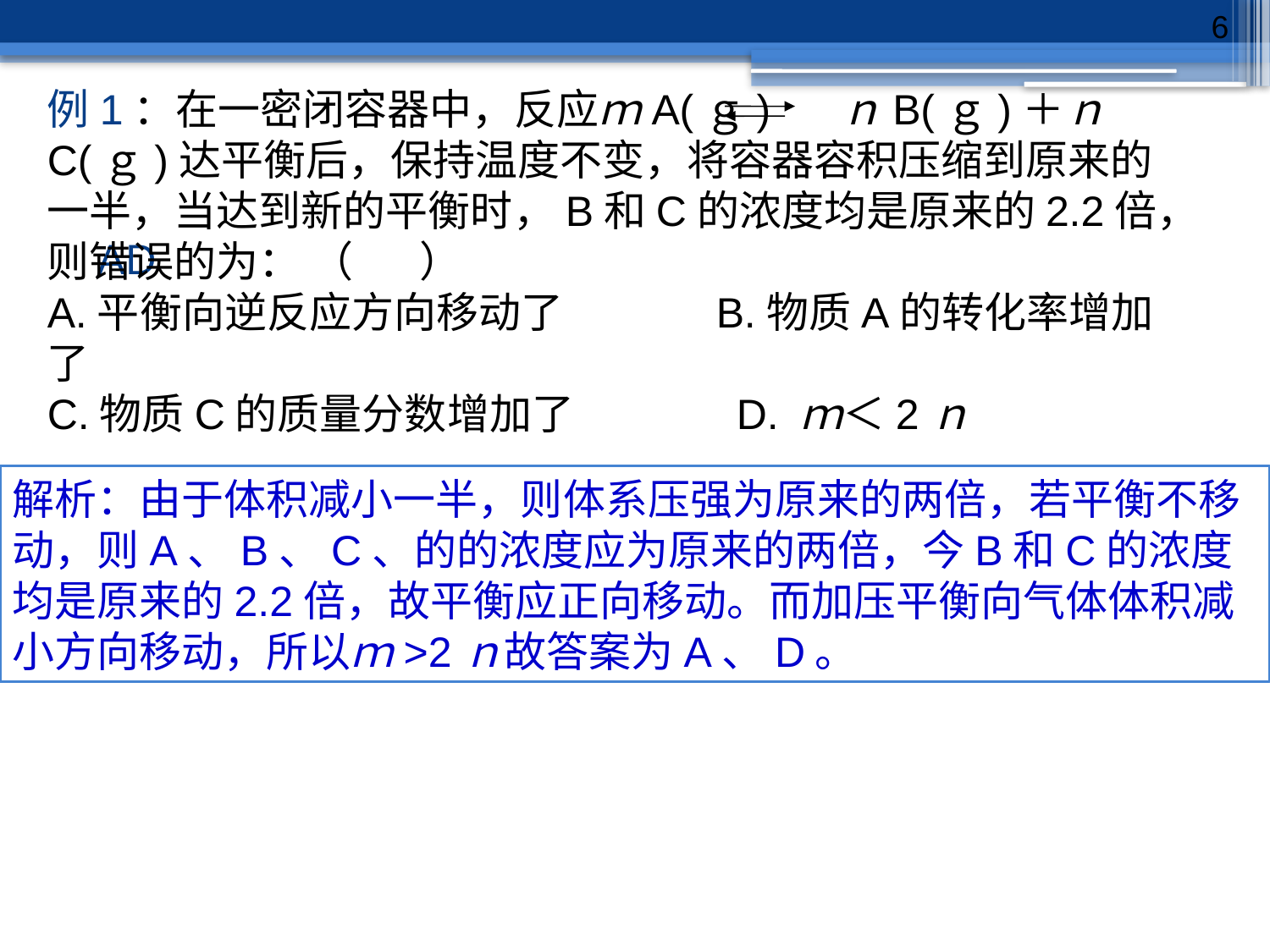

6
例1：在一密闭容器中，反应ｍA(ｇ)     ｎB(ｇ)＋ｎC(ｇ)达平衡后，保持温度不变，将容器容积压缩到原来的一半，当达到新的平衡时，B和C的浓度均是原来的2.2倍，则错误的为： （       ）
A.平衡向逆反应方向移动了               B.物质A的转化率增加了
C.物质C的质量分数增加了                D. ｍ＜2ｎ

AD
解析：由于体积减小一半，则体系压强为原来的两倍，若平衡不移动，则A、B、C、的的浓度应为原来的两倍，今B和C的浓度均是原来的2.2倍，故平衡应正向移动。而加压平衡向气体体积减小方向移动，所以ｍ>2ｎ故答案为A、D。